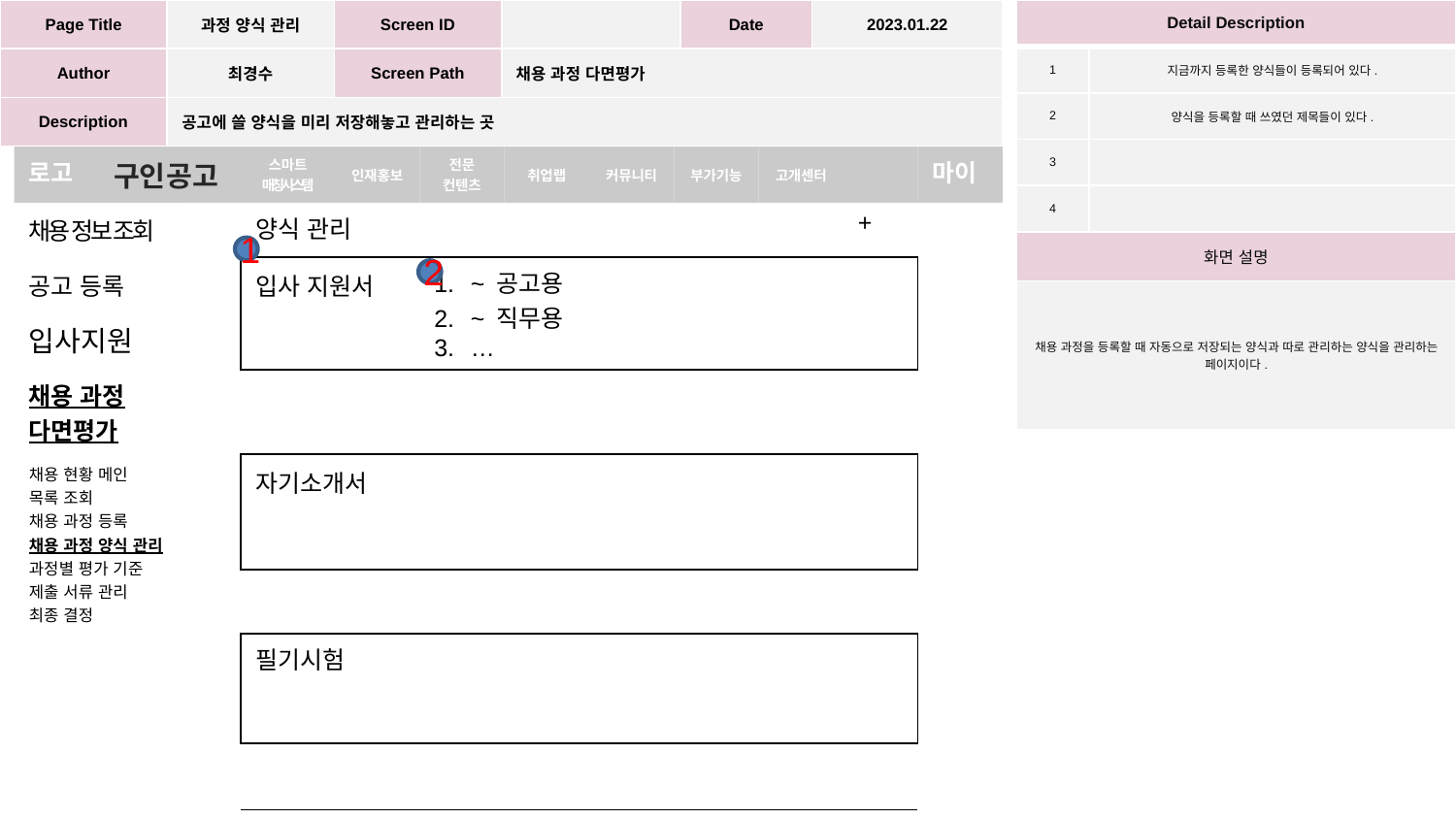

| Page Title | 과정 양식 관리 | Screen ID |  | Date | 2023.01.22 |
| --- | --- | --- | --- | --- | --- |
| Author | 최경수 | Screen Path | 채용 과정 다면평가 |  |  |
| Description | 공고에 쓸 양식을 미리 저장해놓고 관리하는 곳 |  |  |  |  |
| Detail Description |  |
| --- | --- |
| 1 | 지금까지 등록한 양식들이 등록되어 있다. |
| 2 | 양식을 등록할 때 쓰였던 제목들이 있다. |
| 3 |  |
| 4 |  |
| 화면 설명 |  |
| 채용 과정을 등록할 때 자동으로 저장되는 양식과 따로 관리하는 양식을 관리하는 페이지이다. |  |
| 로고 | 구인공고 | 구인공고 | 스마트 매칭시스템 | 인재홍보 | 전문 컨텐츠 | 취업랩 | 커뮤니티 | 부가기능 | 고개센터 |  | 마이 |
| --- | --- | --- | --- | --- | --- | --- | --- | --- | --- | --- | --- |
| 채용 정보 조회 |  |  | 양식 관리 |  |  |  |  |  |  | + |  |
| 공고 등록 |  |  | 입사 지원서 |  | ~ 공고용 ~ 직무용 … |  |  |  |  |  |  |
| 입사지원 |  |  |  |  |  |  |  |  |  |  |  |
| 채용 과정 다면평가 |  |  |  |  |  |  |  |  |  |  |  |
| 채용 현황 메인 목록 조회 채용 과정 등록 채용 과정 양식 관리 과정별 평가 기준 제출 서류 관리 최종 결정 |  |  | 자기소개서 |  |  |  |  |  |  |  |  |
|  |  |  |  |  |  |  |  |  |  |  |  |
|  |  |  |  |  |  |  |  |  |  |  |  |
|  |  |  | 필기시험 |  |  |  |  |  |  |  |  |
|  |  |  |  |  |  |  |  |  |  |  |  |
|  |  |  |  |  |  |  |  |  |  |  |  |
1
2